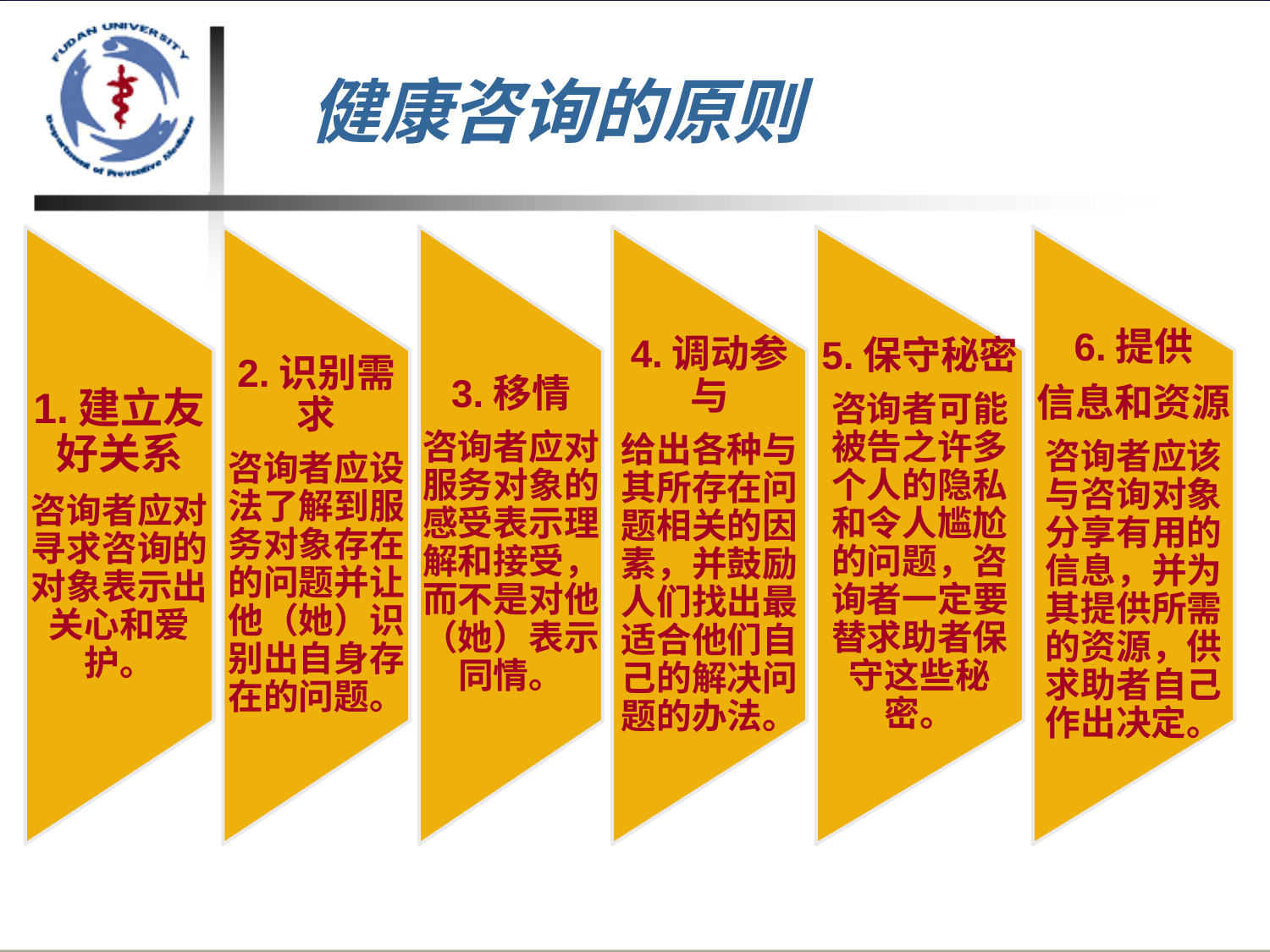

# 健康咨询的原则
1.建立友好关系
咨询者应对寻求咨询的对象表示出关心和爱护。
2.识别需求
咨询者应设法了解到服务对象存在的问题并让他（她）识别出自身存在的问题。
3.移情
咨询者应对服务对象的感受表示理解和接受，而不是对他（她）表示同情。
4.调动参与
给出各种与其所存在问题相关的因素，并鼓励人们找出最适合他们自己的解决问题的办法。
5.保守秘密
咨询者可能被告之许多个人的隐私和令人尴尬的问题，咨询者一定要替求助者保守这些秘密。
6.提供
信息和资源
咨询者应该与咨询对象分享有用的信息，并为其提供所需的资源，供求助者自己作出决定。